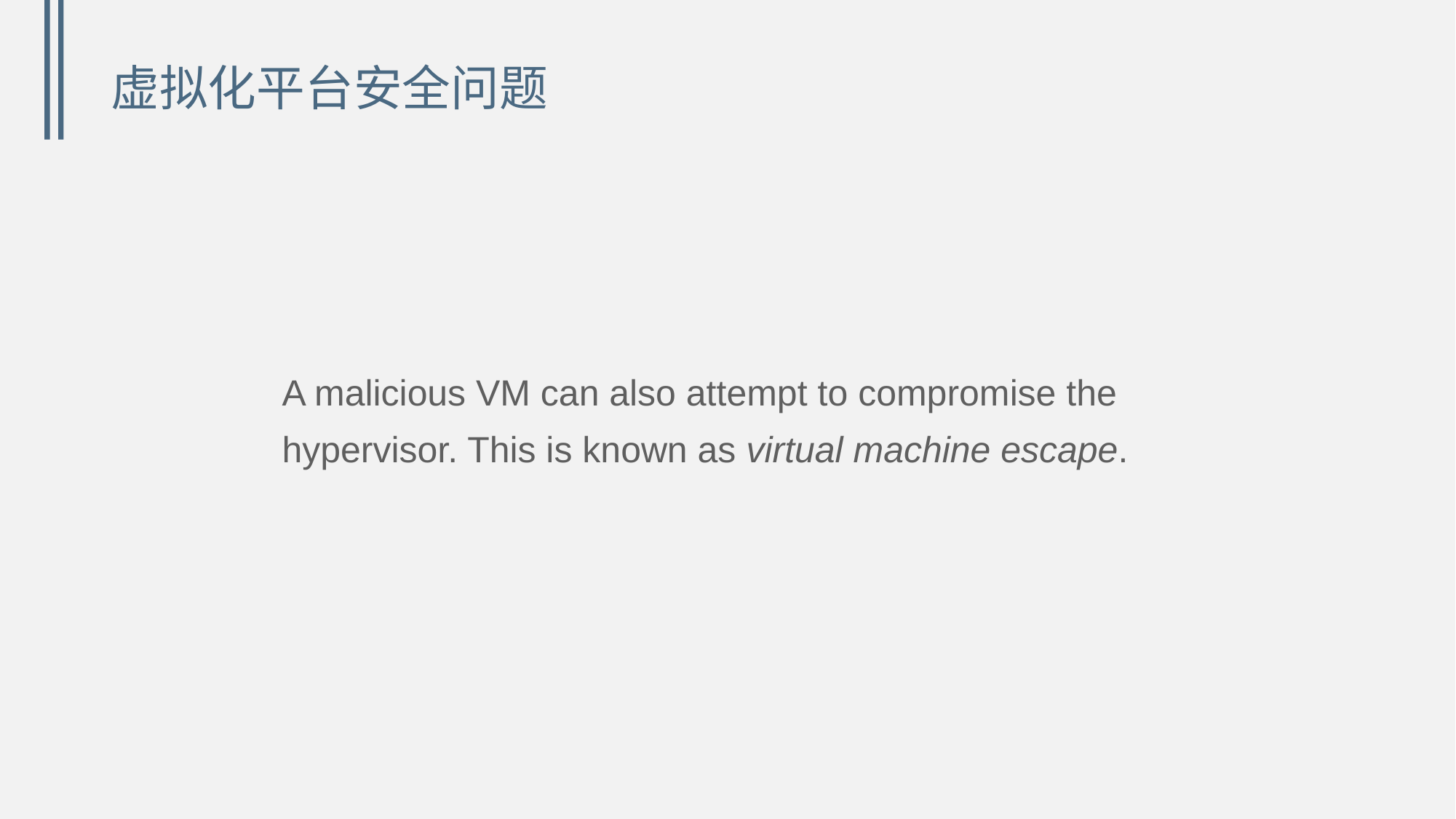

# 虚拟化平台安全问题
A malicious VM can also attempt to compromise the hypervisor. This is known as virtual machine escape.